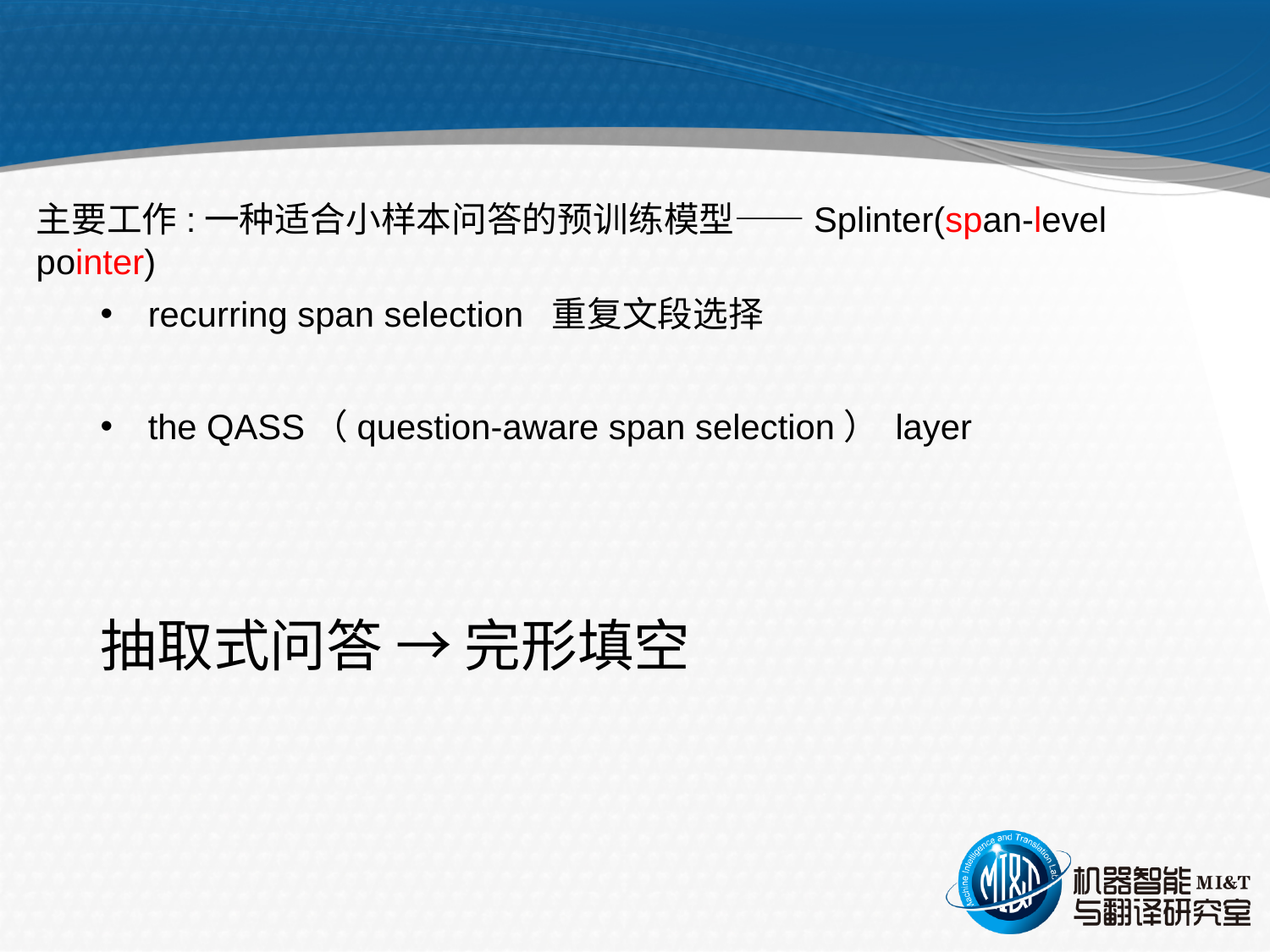

主要工作:一种适合小样本问答的预训练模型——Splinter(span-level pointer)
recurring span selection  重复文段选择

the QASS（question-aware span selection） layer
# 抽取式问答 → 完形填空